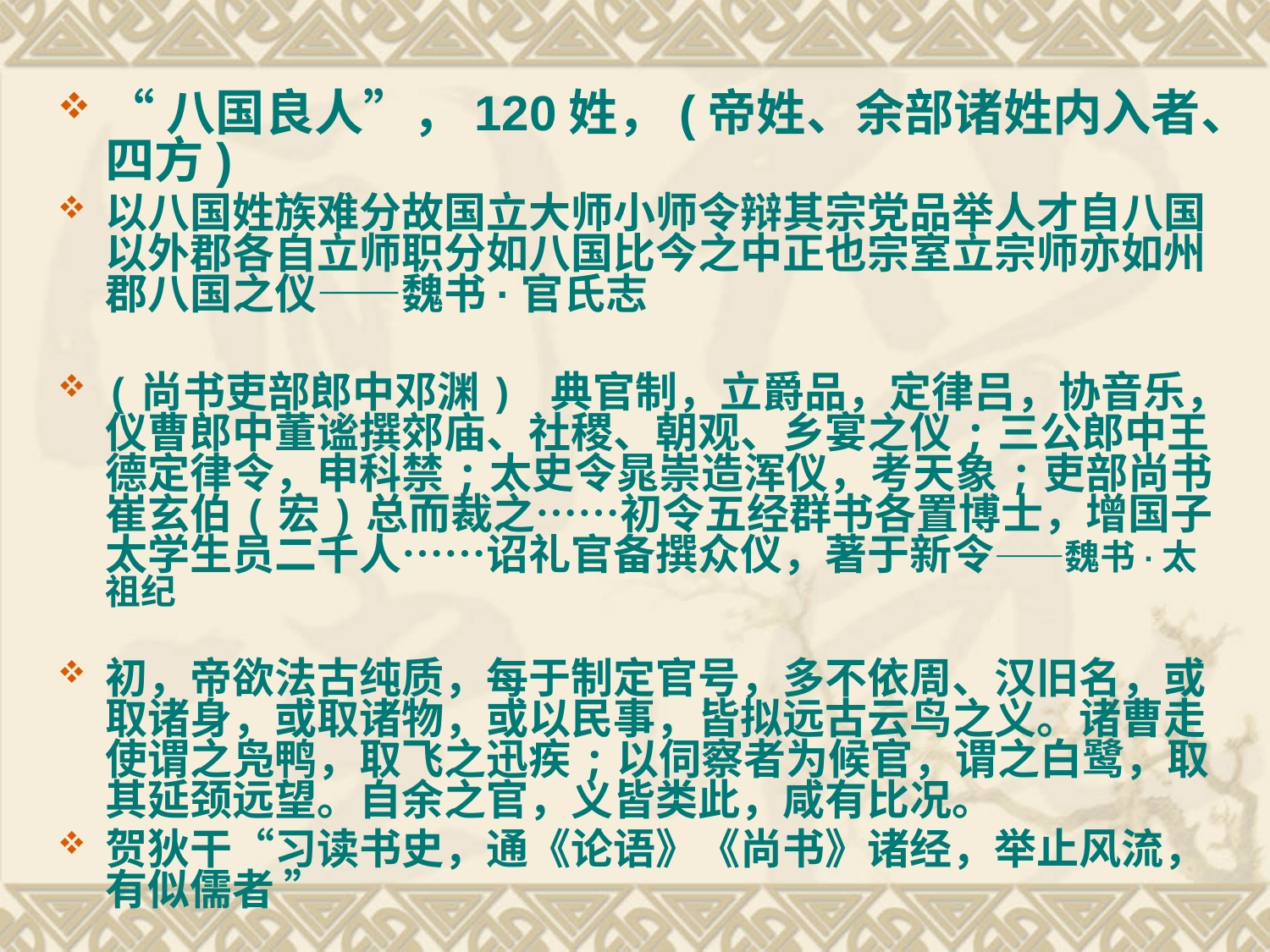

“八国良人”，120姓，(帝姓、余部诸姓内入者、四方)
以八国姓族难分故国立大师小师令辩其宗党品举人才自八国以外郡各自立师职分如八国比今之中正也宗室立宗师亦如州郡八国之仪——魏书·官氏志

(尚书吏部郎中邓渊) 典官制，立爵品，定律吕，协音乐，仪曹郎中董谧撰郊庙、社稷、朝观、乡宴之仪;三公郎中王德定律令，申科禁;太史令晁崇造浑仪，考天象;吏部尚书崔玄伯(宏)总而裁之……初令五经群书各置博士，增国子太学生员二千人……诏礼官备撰众仪，著于新令——魏书·太祖纪

初，帝欲法古纯质，每于制定官号，多不依周、汉旧名，或取诸身，或取诸物，或以民事，皆拟远古云鸟之义。诸曹走使谓之凫鸭，取飞之迅疾;以伺察者为候官，谓之白鹭，取其延颈远望。自余之官，义皆类此，咸有比况。
贺狄干“习读书史，通《论语》《尚书》诸经，举止风流，有似儒者 ”